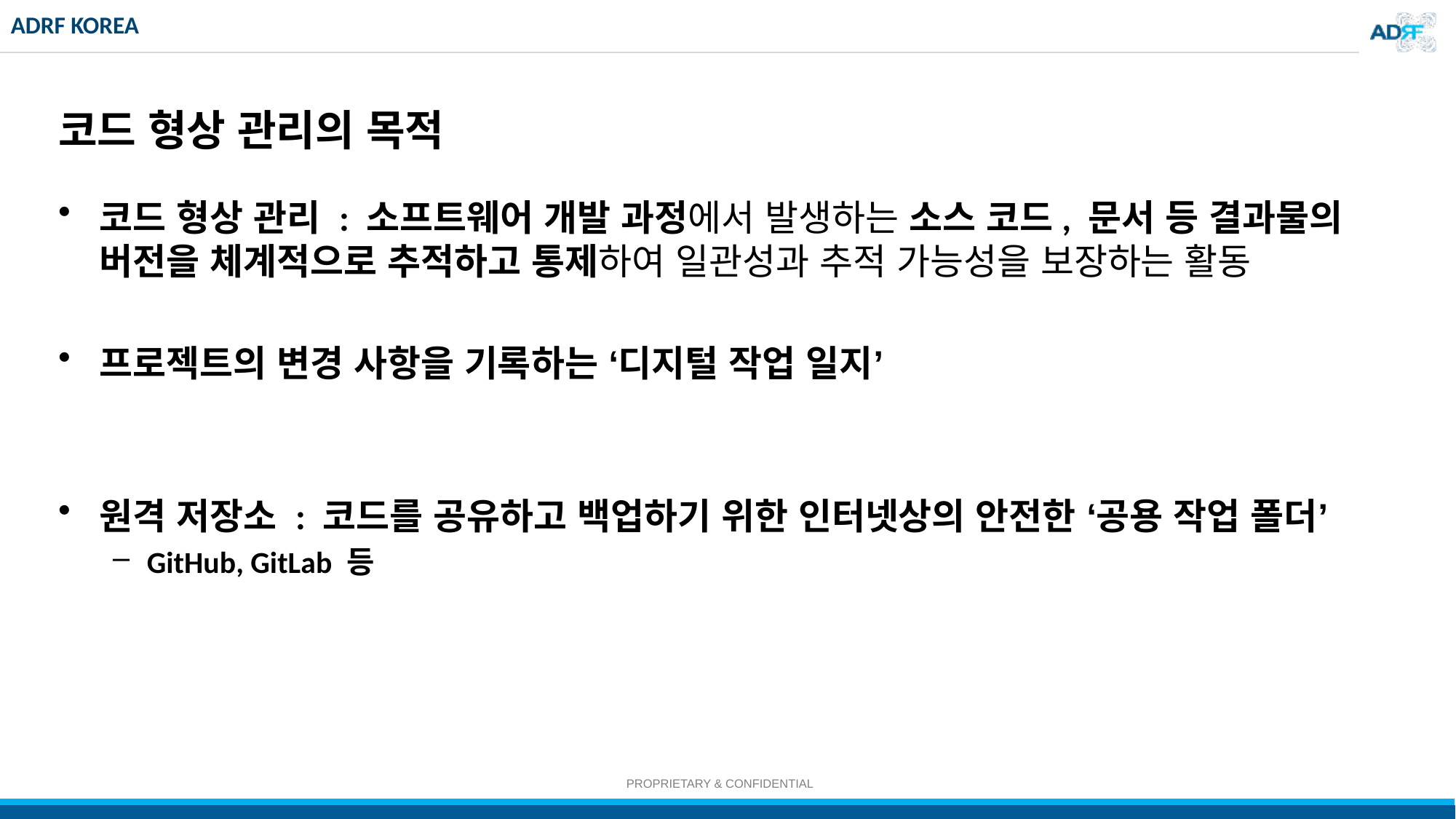

# 코드 형상 관리의 목적
코드 형상 관리 : 소프트웨어 개발 과정에서 발생하는 소스 코드, 문서 등 결과물의 버전을 체계적으로 추적하고 통제하여 일관성과 추적 가능성을 보장하는 활동

프로젝트의 변경 사항을 기록하는 ‘디지털 작업 일지’

원격 저장소 : 코드를 공유하고 백업하기 위한 인터넷상의 안전한 ‘공용 작업 폴더’
GitHub, GitLab 등